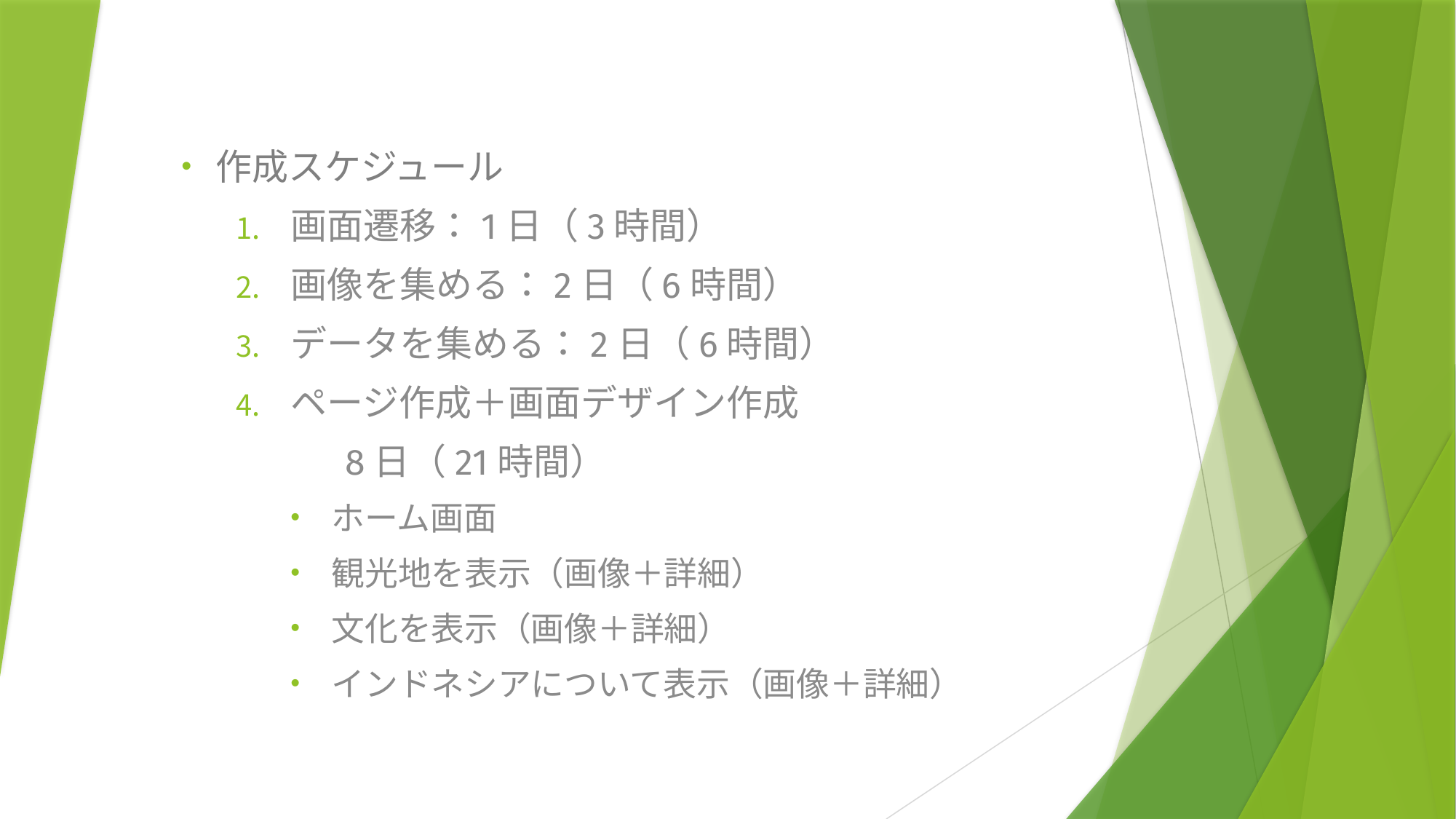

作成スケジュール
画面遷移：1日（3時間）
画像を集める：2日（6時間）
データを集める：2日（6時間）
ページ作成＋画面デザイン作成
	8日（21時間）
ホーム画面
観光地を表示（画像＋詳細）
文化を表示（画像＋詳細）
インドネシアについて表示（画像＋詳細）